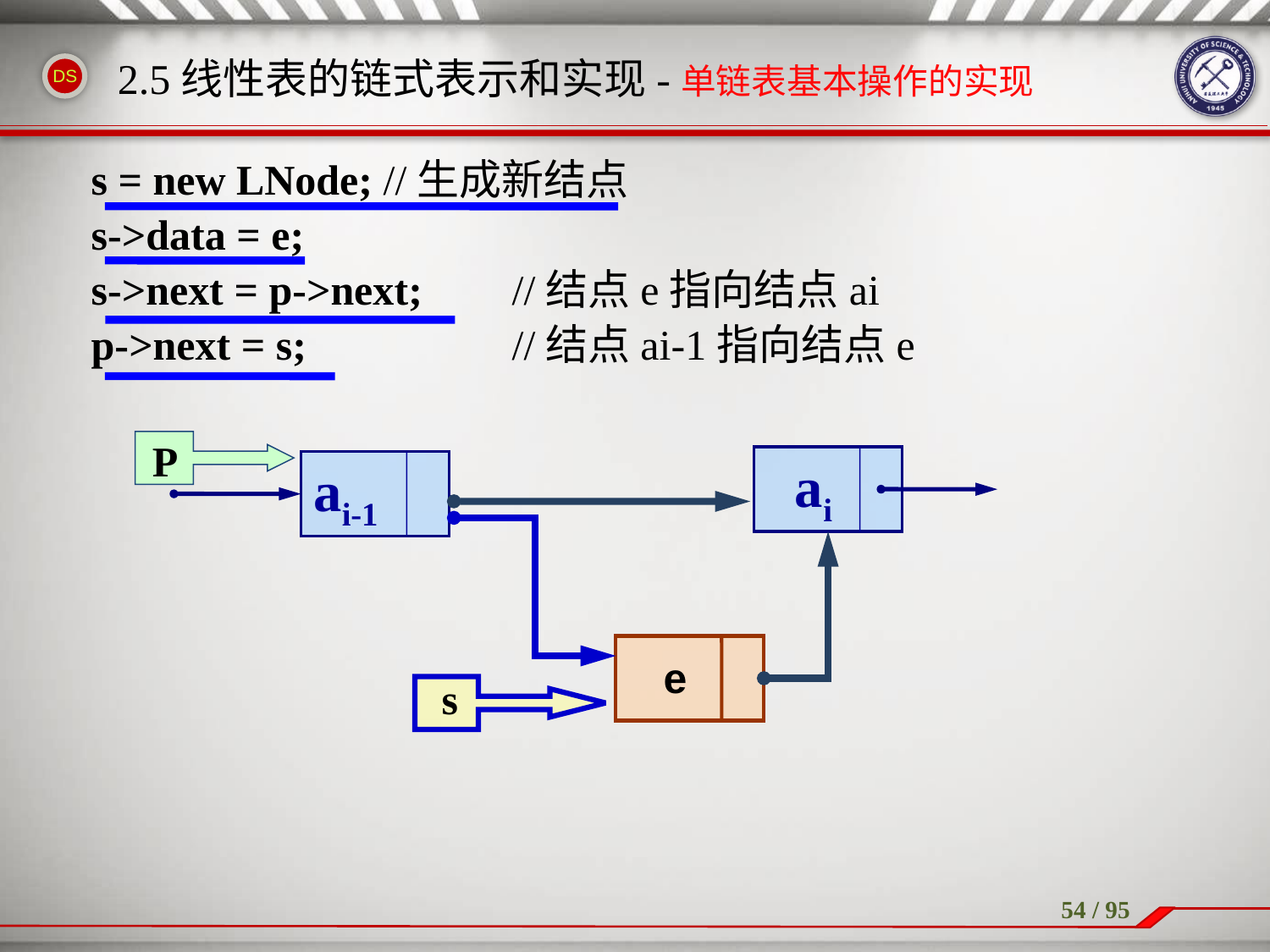

# 2.5线性表的链式表示和实现-单链表基本操作的实现
s = new LNode; //生成新结点
s->data = e;
s->next = p->next;	//结点e指向结点ai
p->next = s; 		//结点ai-1指向结点e

P

  ai

ai-1

e
s